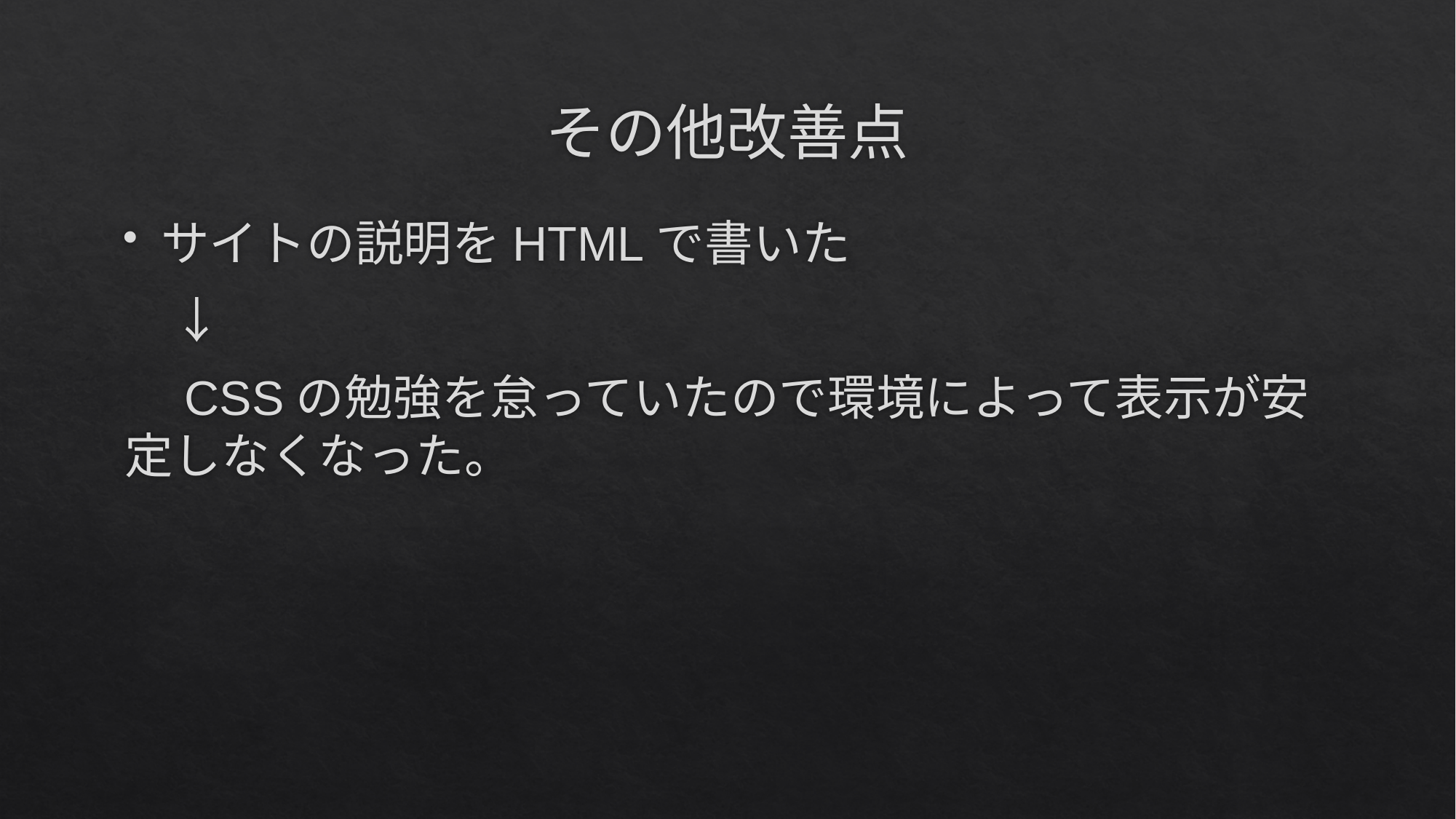

# その他改善点
サイトの説明をHTMLで書いた
　↓
　CSSの勉強を怠っていたので環境によって表示が安定しなくなった。